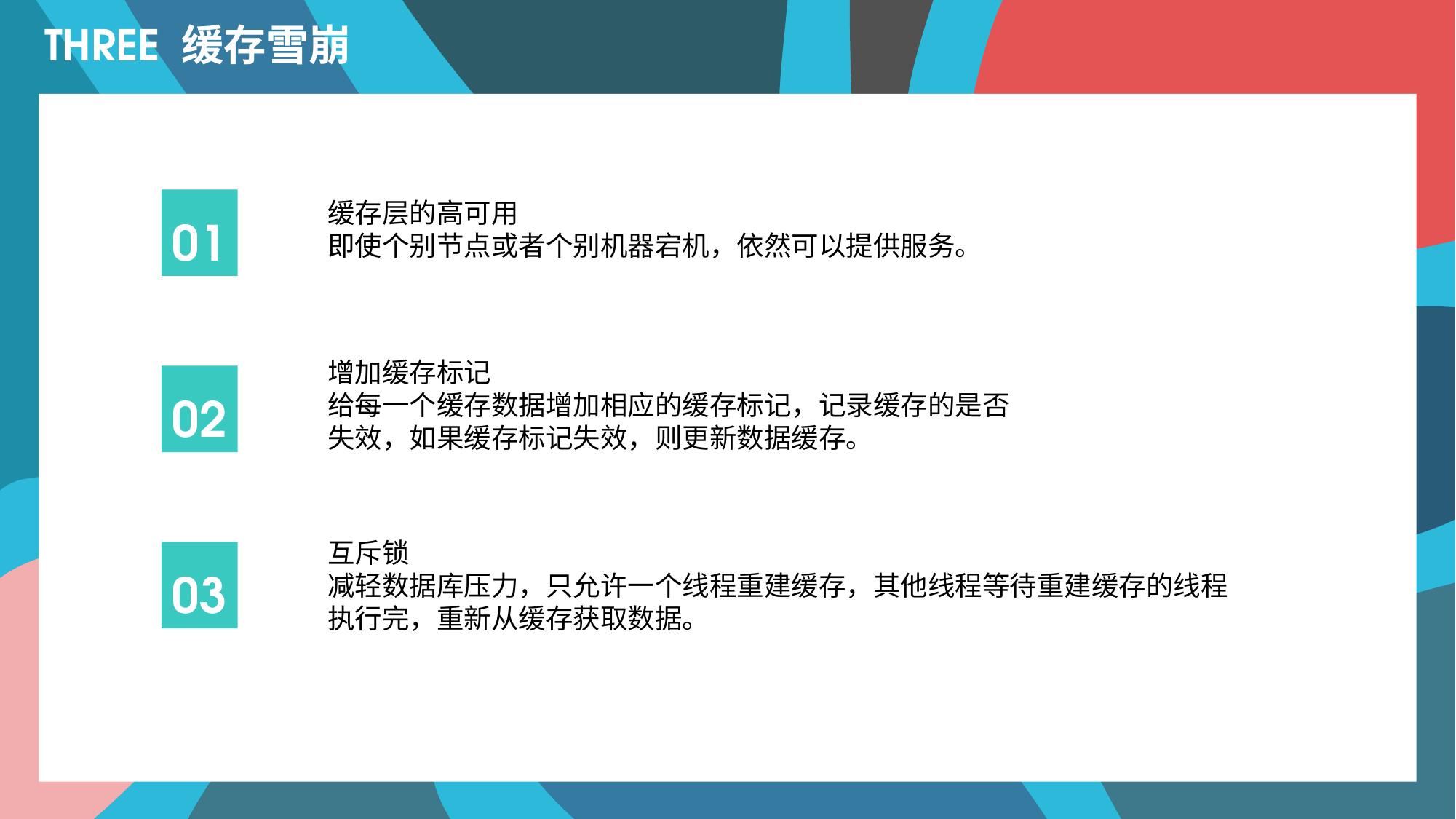

THREE 缓存雪崩
01
缓存层的高可用
即使个别节点或者个别机器宕机，依然可以提供服务。
增加缓存标记
给每一个缓存数据增加相应的缓存标记，记录缓存的是否失效，如果缓存标记失效，则更新数据缓存。
02
互斥锁
减轻数据库压力，只允许一个线程重建缓存，其他线程等待重建缓存的线程执行完，重新从缓存获取数据。
03